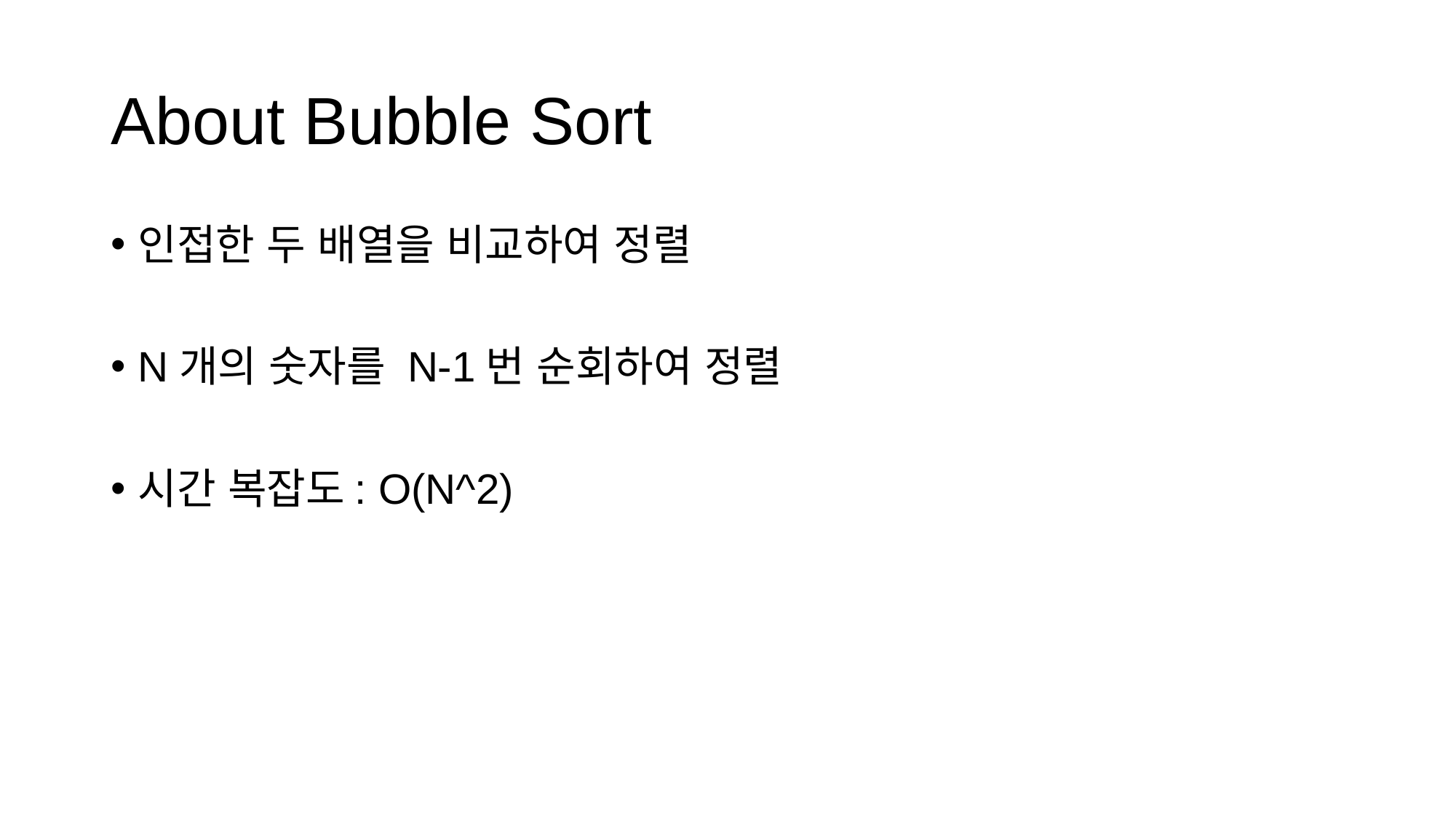

# About Bubble Sort
인접한 두 배열을 비교하여 정렬

N개의 숫자를 N-1번 순회하여 정렬

시간 복잡도: O(N^2)